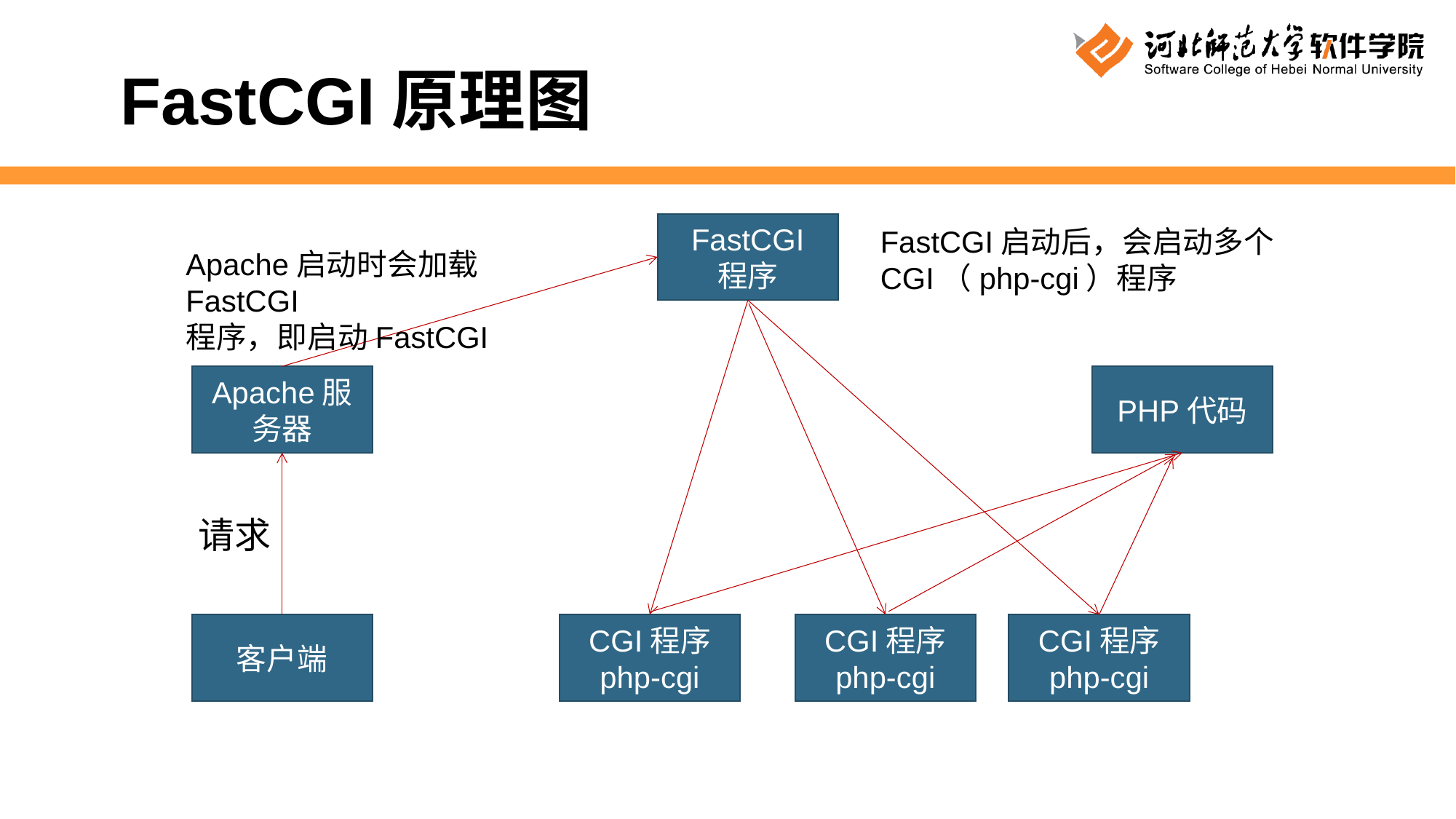

FastCGI原理图
FastCGI
程序
FastCGI启动后，会启动多个CGI（php-cgi）程序
Apache启动时会加载FastCGI
程序，即启动FastCGI
Apache服务器
PHP代码
请求
客户端
CGI程序
php-cgi
CGI程序
php-cgi
CGI程序
php-cgi